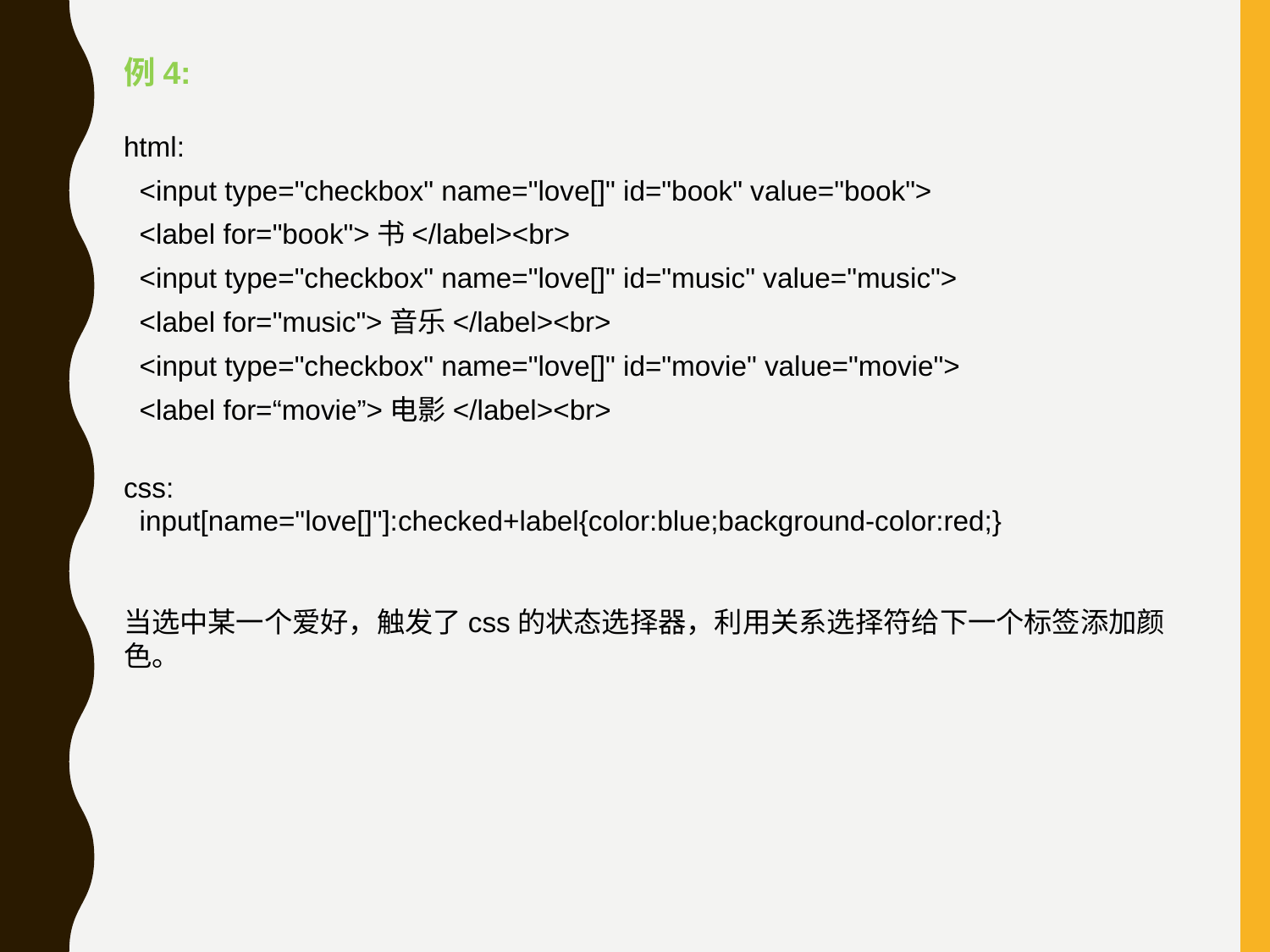

例4:

html:
  <input type="checkbox" name="love[]" id="book" value="book">
  <label for="book">书</label><br>
  <input type="checkbox" name="love[]" id="music" value="music">
  <label for="music">音乐</label><br>
  <input type="checkbox" name="love[]" id="movie" value="movie">
  <label for=“movie”>电影</label><br>

css:
  input[name="love[]"]:checked+label{color:blue;background-color:red;}

当选中某一个爱好，触发了css的状态选择器，利用关系选择符给下一个标签添加颜色。